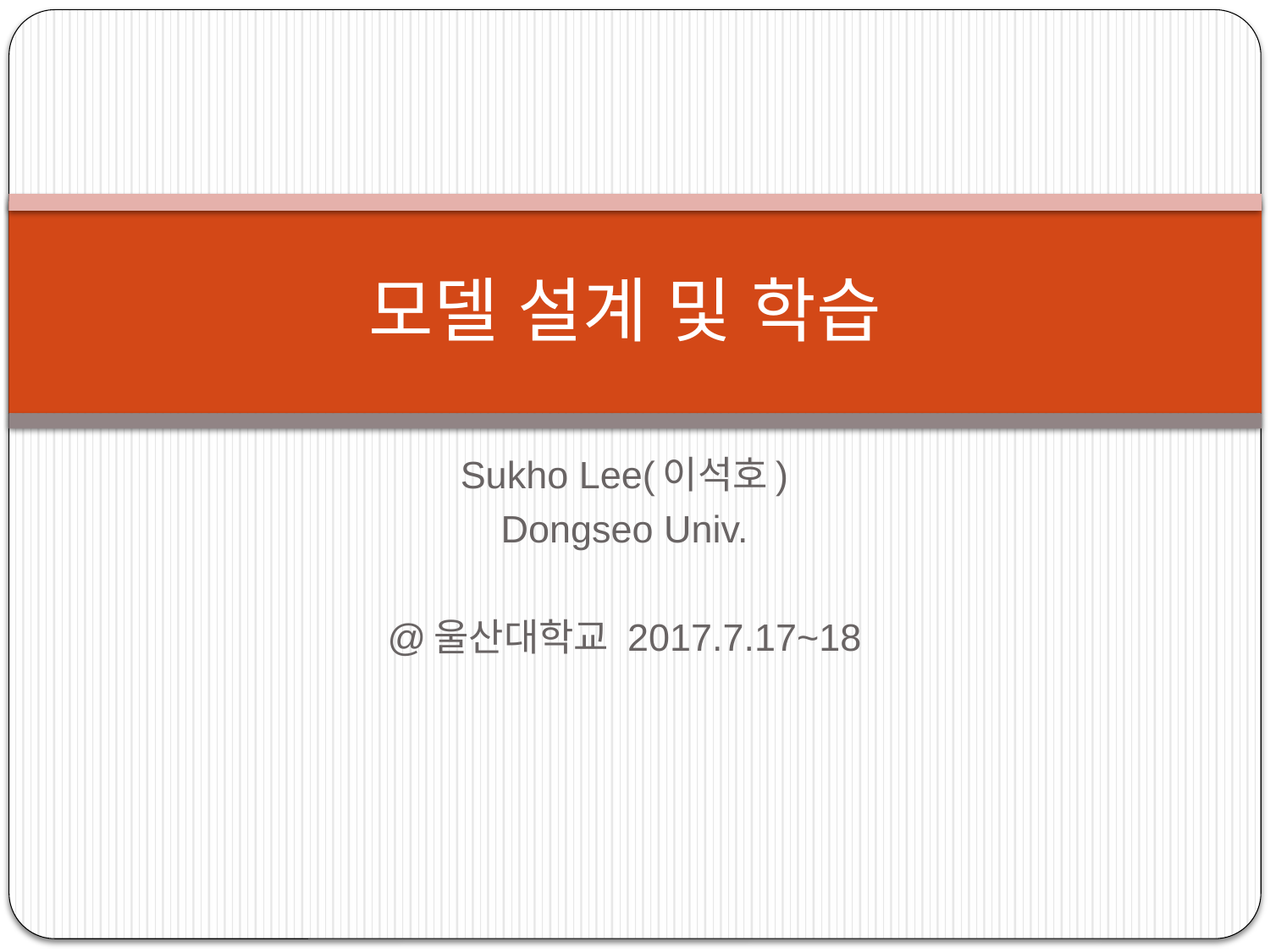

# 모델 설계 및 학습
Sukho Lee(이석호)
Dongseo Univ.

@울산대학교 2017.7.17~18